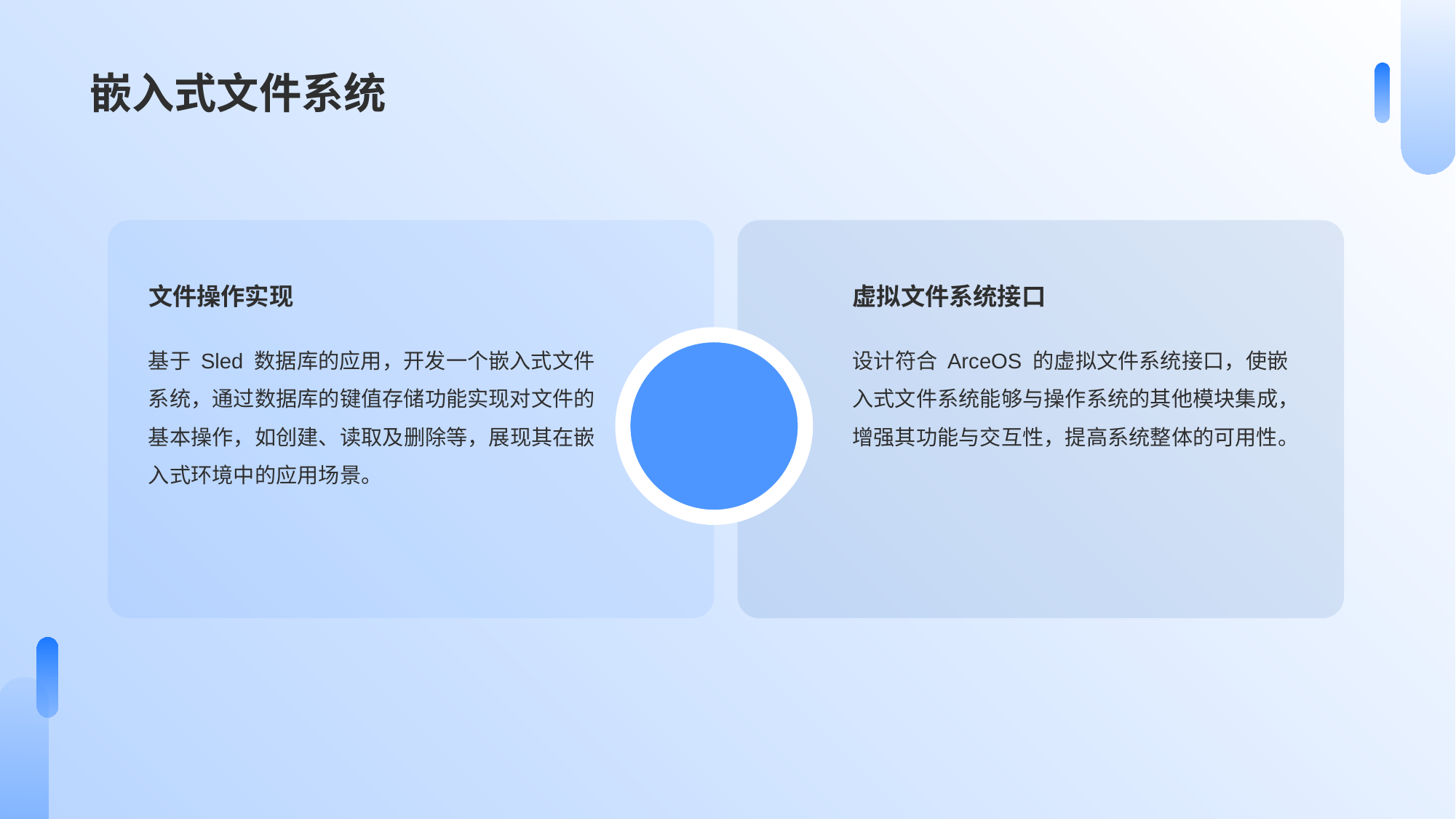

# 嵌入式文件系统

文件操作实现
虚拟文件系统接口
基于 Sled 数据库的应用，开发一个嵌入式文件系统，通过数据库的键值存储功能实现对文件的基本操作，如创建、读取及删除等，展现其在嵌入式环境中的应用场景。
设计符合 ArceOS 的虚拟文件系统接口，使嵌入式文件系统能够与操作系统的其他模块集成，增强其功能与交互性，提高系统整体的可用性。